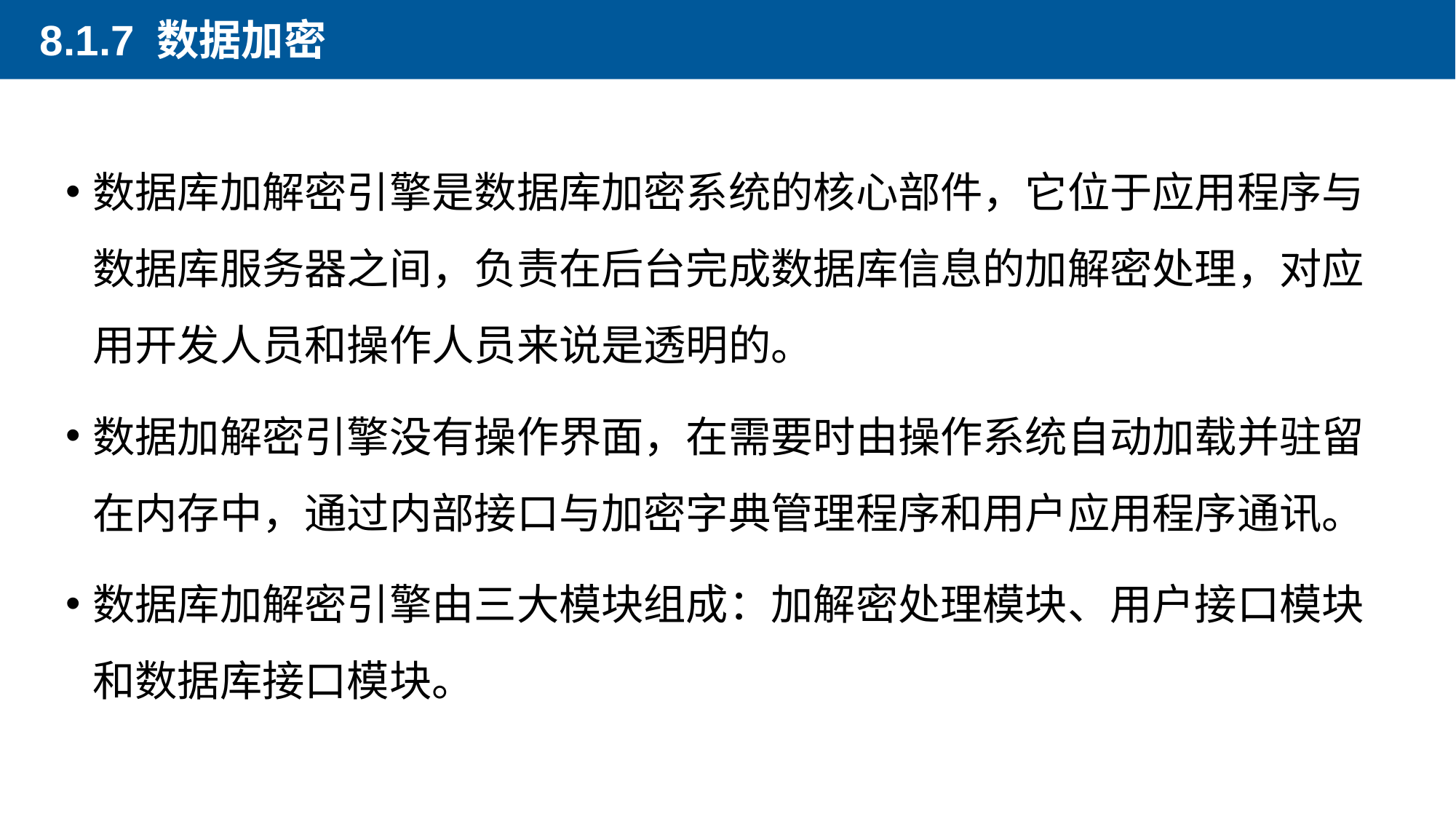

8.1.7 数据加密

数据库加解密引擎是数据库加密系统的核心部件，它位于应用程序与数据库服务器之间，负责在后台完成数据库信息的加解密处理，对应用开发人员和操作人员来说是透明的。
数据加解密引擎没有操作界面，在需要时由操作系统自动加载并驻留在内存中，通过内部接口与加密字典管理程序和用户应用程序通讯。
数据库加解密引擎由三大模块组成：加解密处理模块、用户接口模块和数据库接口模块。